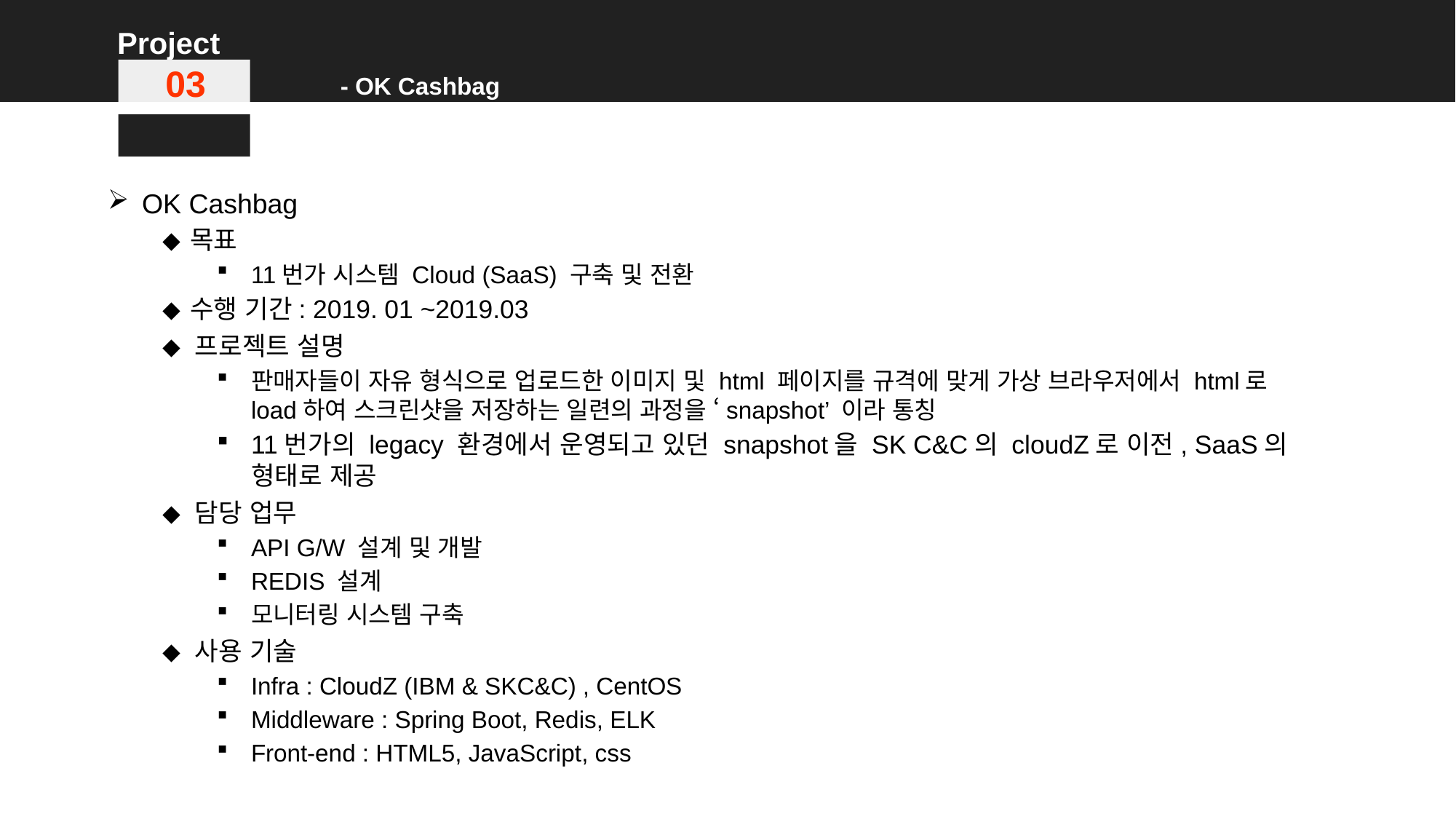

Project
- OK Cashbag
03

OK Cashbag
◆ 목표
11번가 시스템 Cloud (SaaS) 구축 및 전환
◆ 수행 기간: 2019. 01 ~2019.03
◆ 프로젝트 설명
판매자들이 자유 형식으로 업로드한 이미지 및 html 페이지를 규격에 맞게 가상 브라우저에서 html로
load하여 스크린샷을 저장하는 일련의 과정을 ‘snapshot’ 이라 통칭
11번가의 legacy 환경에서 운영되고 있던 snapshot을 SK C&C의 cloudZ로 이전, SaaS의 형태로 제공
◆ 담당 업무
API G/W 설계 및 개발
REDIS 설계
모니터링 시스템 구축
◆ 사용 기술
Infra : CloudZ (IBM & SKC&C) , CentOS
Middleware : Spring Boot, Redis, ELK
Front-end : HTML5, JavaScript, css